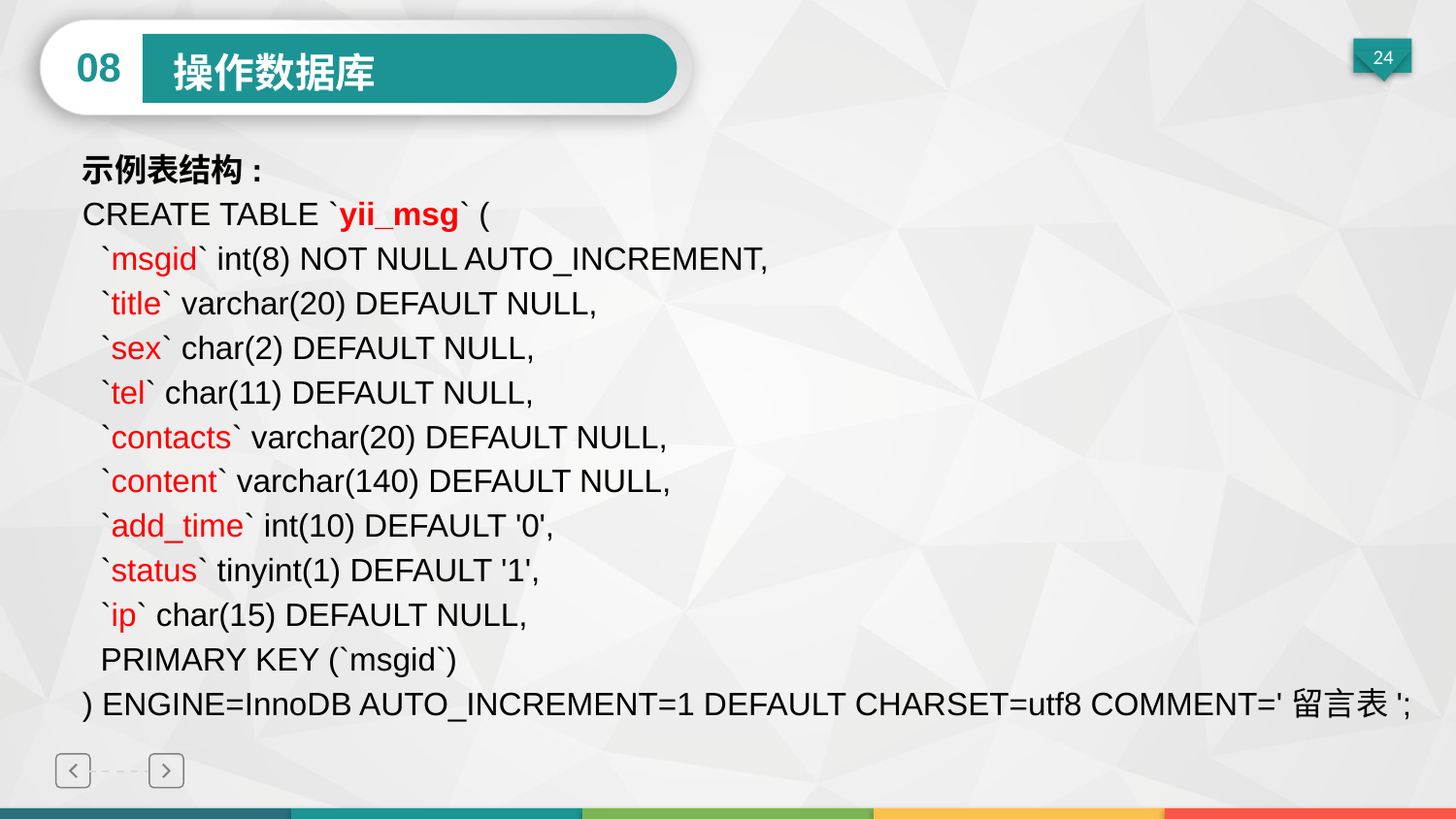

08
操作数据库
示例表结构:
CREATE TABLE `yii_msg` (
  `msgid` int(8) NOT NULL AUTO_INCREMENT,
  `title` varchar(20) DEFAULT NULL,
  `sex` char(2) DEFAULT NULL,
  `tel` char(11) DEFAULT NULL,
  `contacts` varchar(20) DEFAULT NULL,
  `content` varchar(140) DEFAULT NULL,
  `add_time` int(10) DEFAULT '0',
  `status` tinyint(1) DEFAULT '1',
  `ip` char(15) DEFAULT NULL,
  PRIMARY KEY (`msgid`)
) ENGINE=InnoDB AUTO_INCREMENT=1 DEFAULT CHARSET=utf8 COMMENT='留言表';